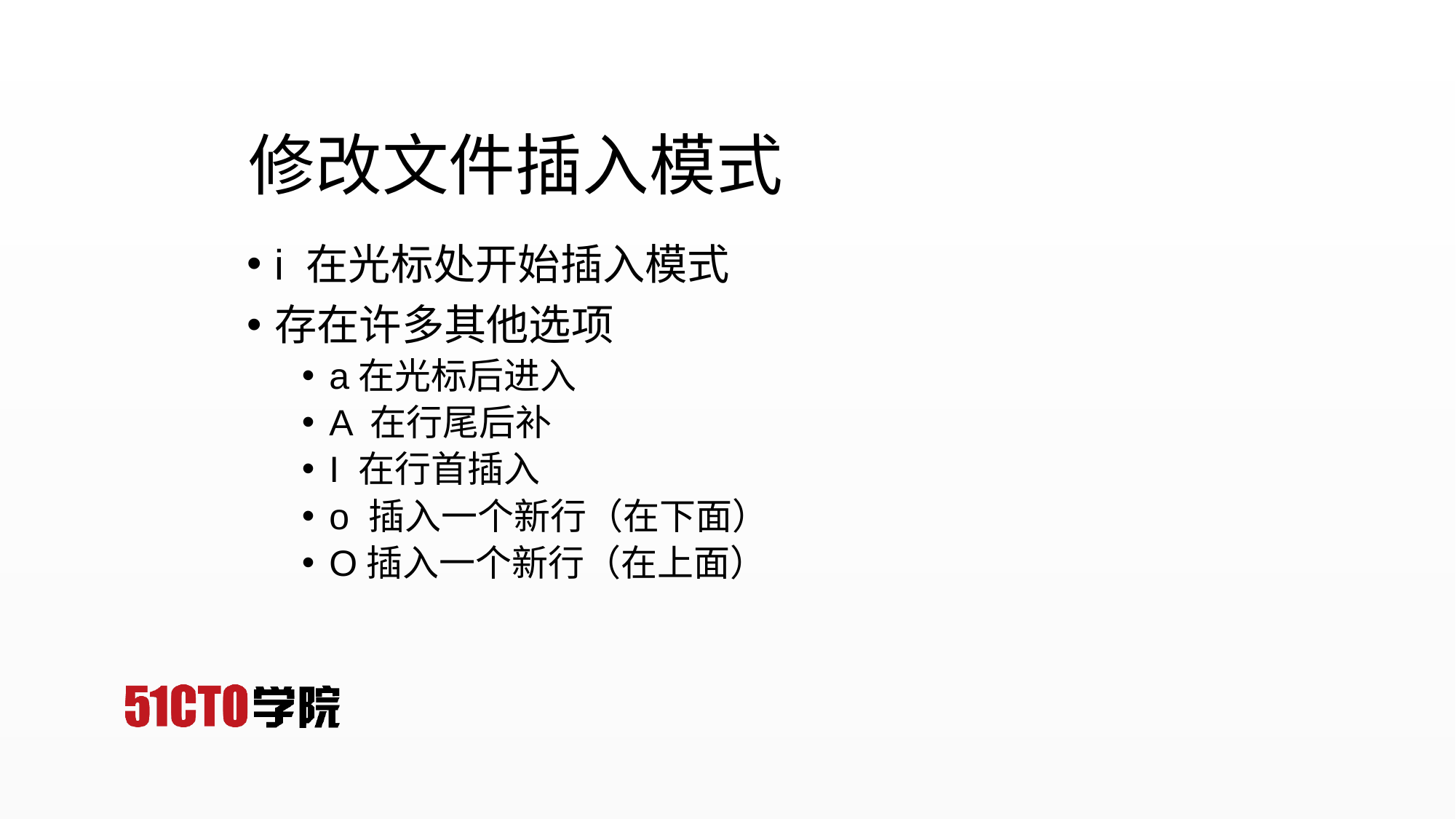

# 修改文件插入模式
i 在光标处开始插入模式
存在许多其他选项
a在光标后进入
A 在行尾后补
I 在行首插入
o 插入一个新行（在下面）
O插入一个新行（在上面）